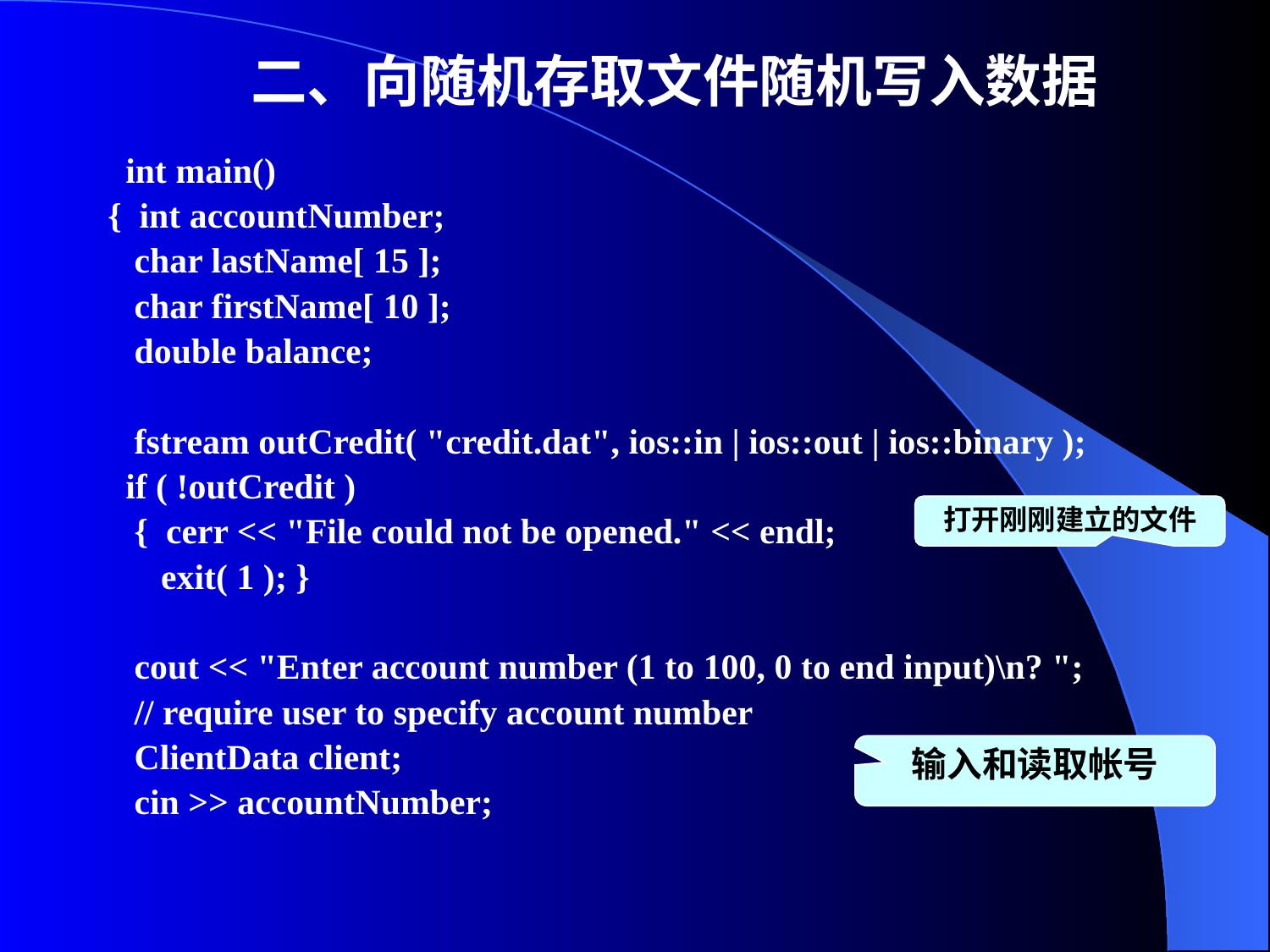

# 二、向随机存取文件随机写入数据
  int main()
{  int accountNumber;
   char lastName[ 15 ];
   char firstName[ 10 ];
   double balance;

   fstream outCredit( "credit.dat", ios::in | ios::out | ios::binary );
  if ( !outCredit )
   {  cerr << "File could not be opened." << endl;
      exit( 1 ); }

   cout << "Enter account number (1 to 100, 0 to end input)\n? ";
   // require user to specify account number
   ClientData client;
   cin >> accountNumber;
打开刚刚建立的文件
输入和读取帐号